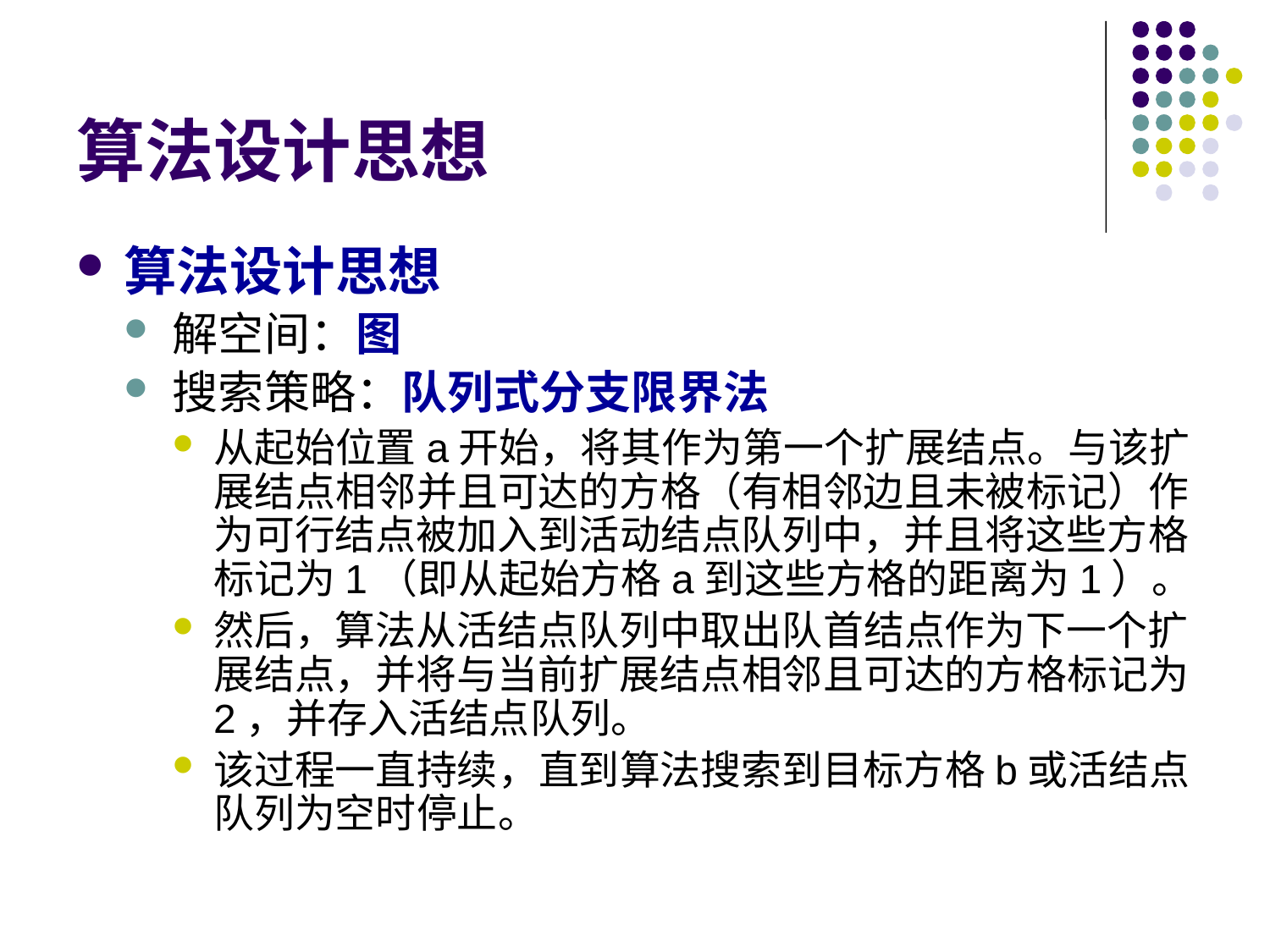

# 算法设计思想
算法设计思想
解空间：图
搜索策略：队列式分支限界法
从起始位置a开始，将其作为第一个扩展结点。与该扩展结点相邻并且可达的方格（有相邻边且未被标记）作为可行结点被加入到活动结点队列中，并且将这些方格标记为1（即从起始方格a到这些方格的距离为1）。
然后，算法从活结点队列中取出队首结点作为下一个扩展结点，并将与当前扩展结点相邻且可达的方格标记为2，并存入活结点队列。
该过程一直持续，直到算法搜索到目标方格b或活结点队列为空时停止。